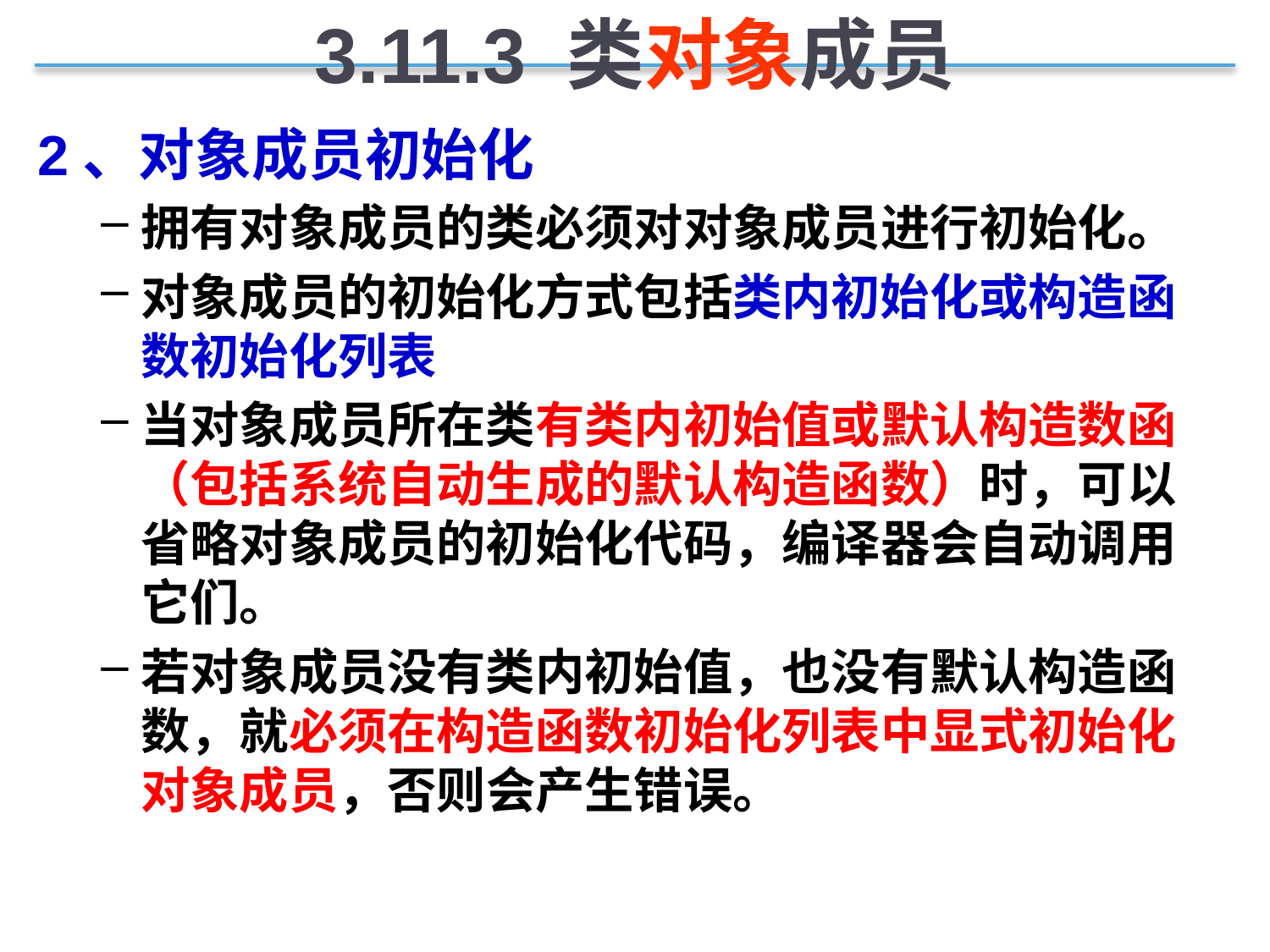

3.11.3 类对象成员
2、对象成员初始化
拥有对象成员的类必须对对象成员进行初始化。
对象成员的初始化方式包括类内初始化或构造函数初始化列表
当对象成员所在类有类内初始值或默认构造数函（包括系统自动生成的默认构造函数）时，可以省略对象成员的初始化代码，编译器会自动调用它们。
若对象成员没有类内初始值，也没有默认构造函数，就必须在构造函数初始化列表中显式初始化对象成员，否则会产生错误。